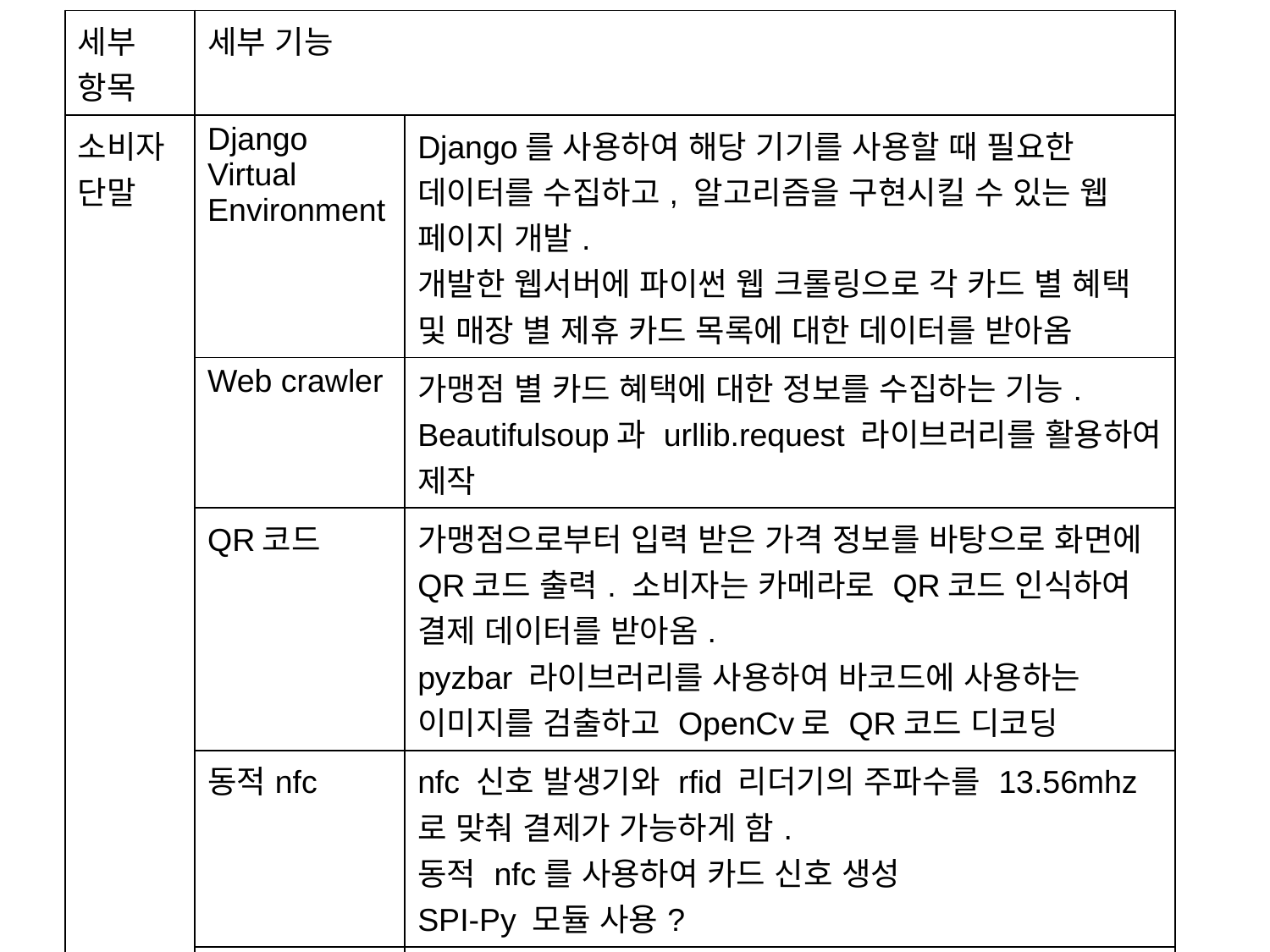

| 세부 항목 | 세부 기능 |  |
| --- | --- | --- |
| 소비자 단말 | Django Virtual Environment | Django를 사용하여 해당 기기를 사용할 때 필요한 데이터를 수집하고, 알고리즘을 구현시킬 수 있는 웹 페이지 개발. 개발한 웹서버에 파이썬 웹 크롤링으로 각 카드 별 혜택 및 매장 별 제휴 카드 목록에 대한 데이터를 받아옴 |
|  | Web crawler | 가맹점 별 카드 혜택에 대한 정보를 수집하는 기능. Beautifulsoup과 urllib.request 라이브러리를 활용하여 제작 |
|  | QR코드 | 가맹점으로부터 입력 받은 가격 정보를 바탕으로 화면에 QR코드 출력. 소비자는 카메라로 QR코드 인식하여 결제 데이터를 받아옴. pyzbar 라이브러리를 사용하여 바코드에 사용하는 이미지를 검출하고 OpenCv로 QR코드 디코딩 |
|  | 동적nfc | nfc 신호 발생기와 rfid 리더기의 주파수를 13.56mhz로 맞춰 결제가 가능하게 함. 동적 nfc를 사용하여 카드 신호 생성 SPI-Py 모듈 사용? |
|  | bluetooth | nfc 신호 발생기만 따로 가지고 다닐 수 있도록 하는 기능 |
|  | Raspberry pi |  |